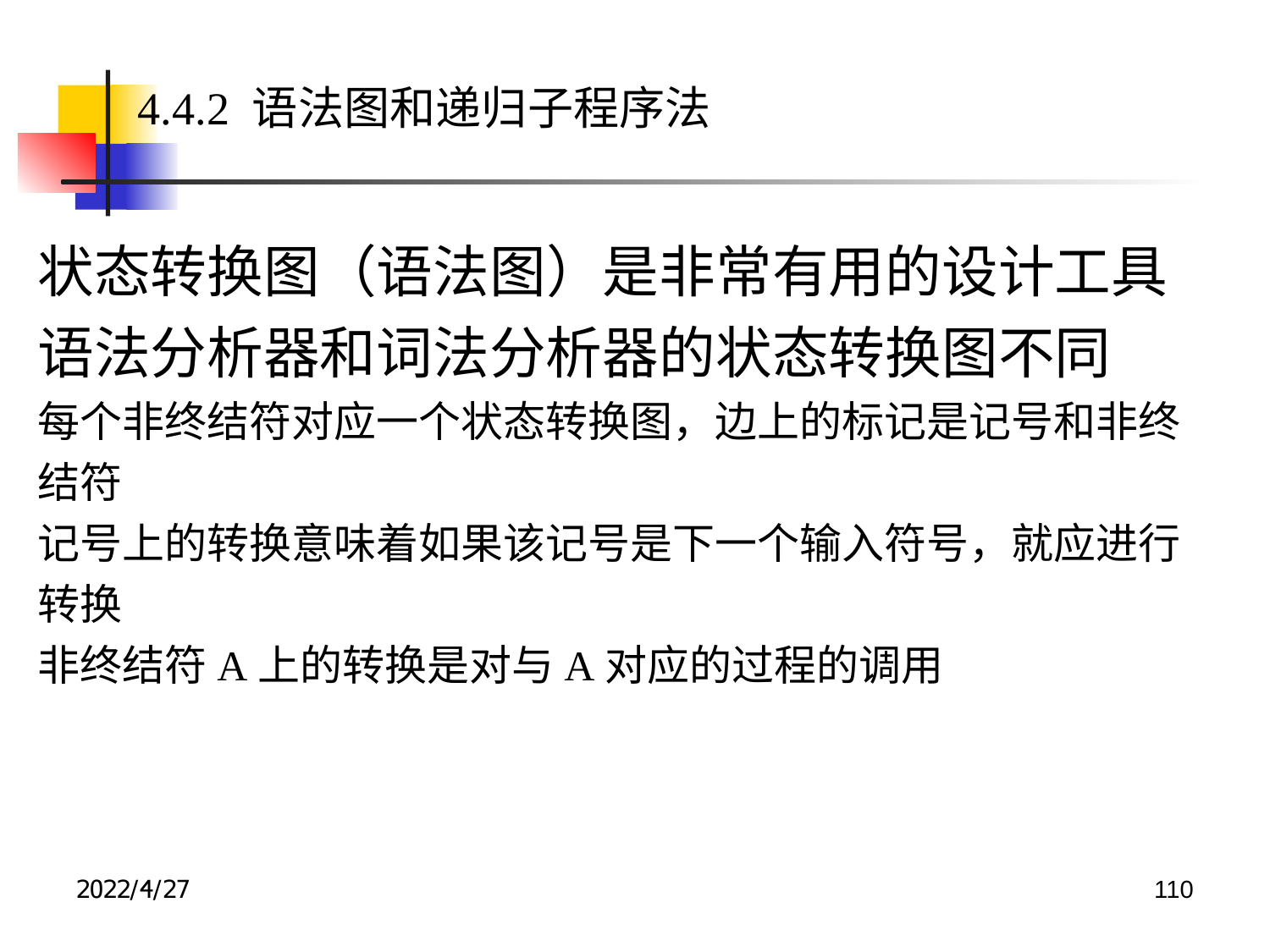

4.4.2 语法图和递归子程序法
状态转换图（语法图）是非常有用的设计工具
语法分析器和词法分析器的状态转换图不同
每个非终结符对应一个状态转换图，边上的标记是记号和非终结符
记号上的转换意味着如果该记号是下一个输入符号，就应进行转换
非终结符A上的转换是对与A对应的过程的调用
2022/4/27
110